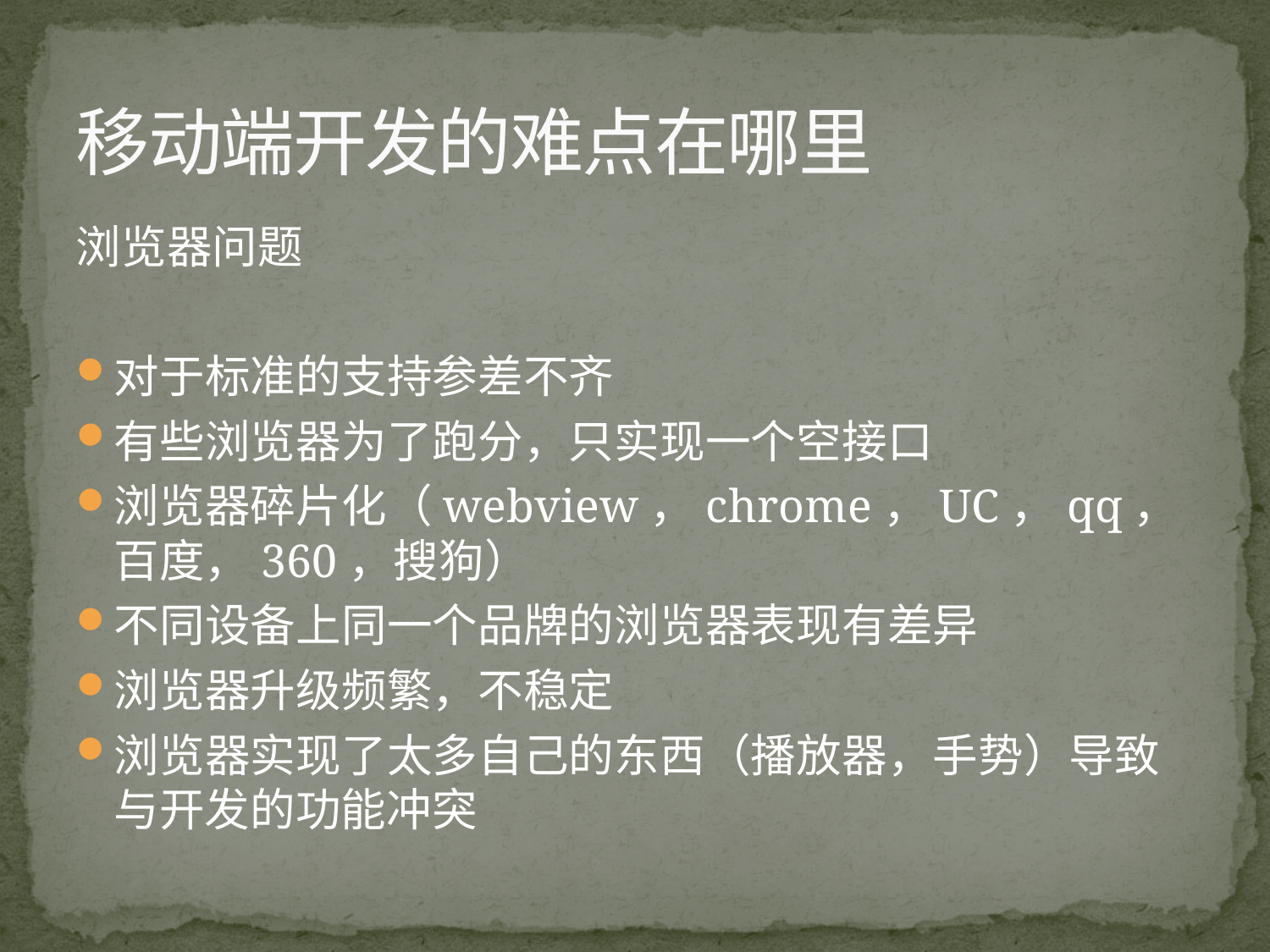

# 移动端开发的难点在哪里
浏览器问题

对于标准的支持参差不齐
有些浏览器为了跑分，只实现一个空接口
浏览器碎片化（webview，chrome，UC，qq，百度，360，搜狗）
不同设备上同一个品牌的浏览器表现有差异
浏览器升级频繁，不稳定
浏览器实现了太多自己的东西（播放器，手势）导致与开发的功能冲突